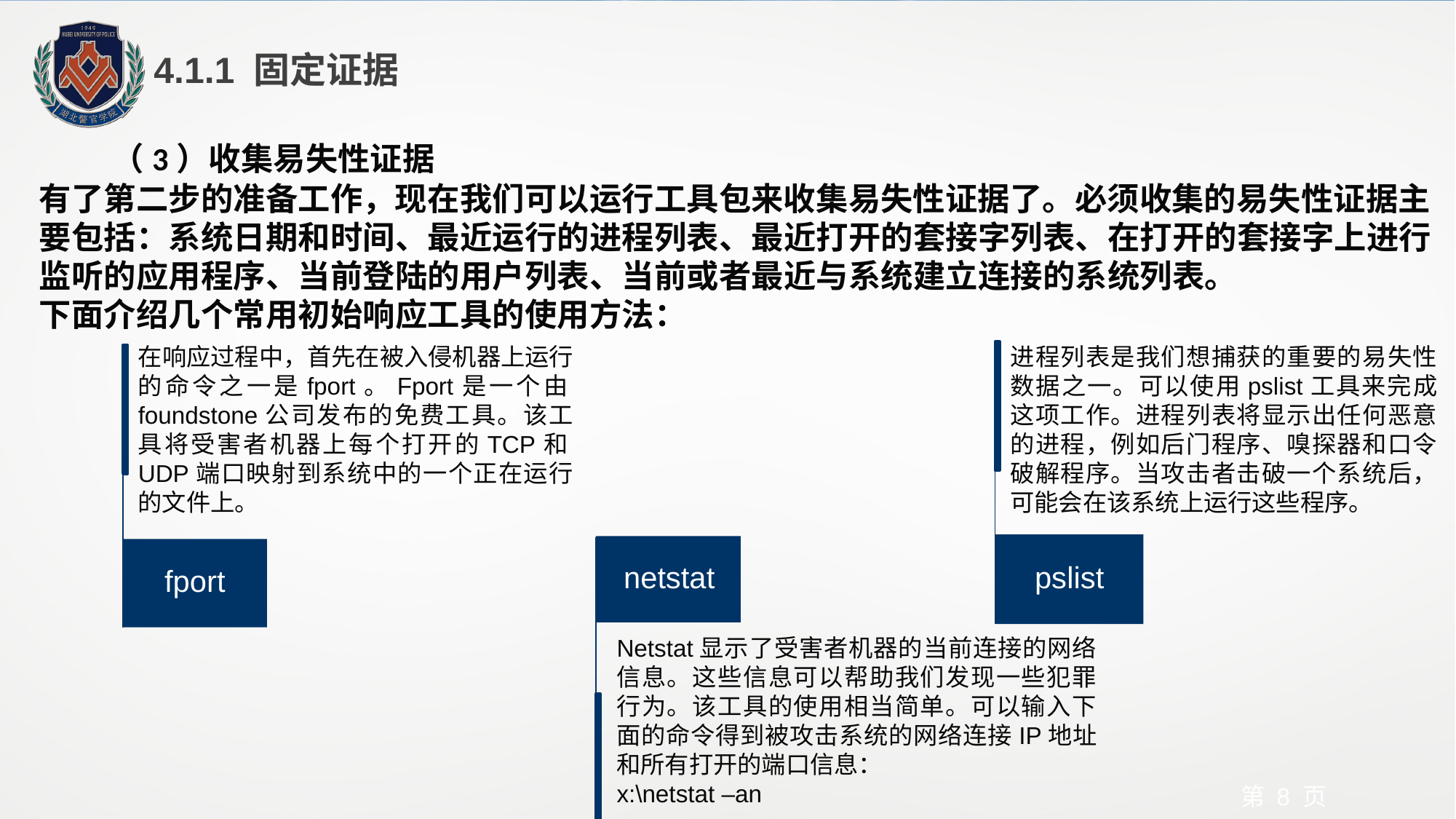

4.1.1 固定证据
　　（3）收集易失性证据
有了第二步的准备工作，现在我们可以运行工具包来收集易失性证据了。必须收集的易失性证据主要包括：系统日期和时间、最近运行的进程列表、最近打开的套接字列表、在打开的套接字上进行监听的应用程序、当前登陆的用户列表、当前或者最近与系统建立连接的系统列表。
下面介绍几个常用初始响应工具的使用方法：
在响应过程中，首先在被入侵机器上运行的命令之一是fport。Fport是一个由foundstone公司发布的免费工具。该工具将受害者机器上每个打开的TCP和UDP端口映射到系统中的一个正在运行的文件上。
进程列表是我们想捕获的重要的易失性数据之一。可以使用pslist工具来完成这项工作。进程列表将显示出任何恶意的进程，例如后门程序、嗅探器和口令破解程序。当攻击者击破一个系统后，可能会在该系统上运行这些程序。

pslist

netstat

fport
Netstat显示了受害者机器的当前连接的网络信息。这些信息可以帮助我们发现一些犯罪行为。该工具的使用相当简单。可以输入下面的命令得到被攻击系统的网络连接IP地址和所有打开的端口信息：
x:\netstat –an